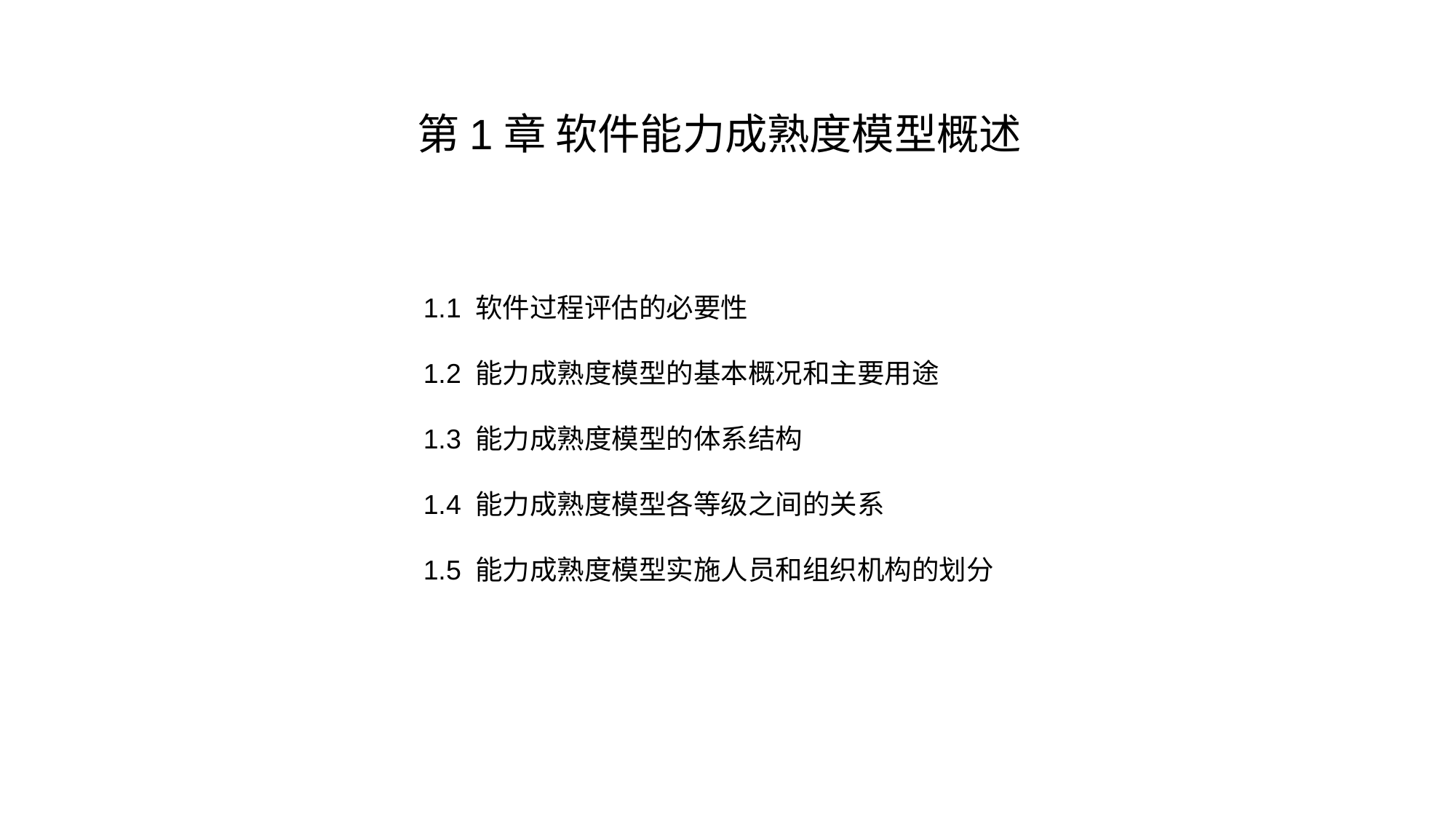

第1章 软件能力成熟度模型概述
1.1 软件过程评估的必要性

1.2 能力成熟度模型的基本概况和主要用途

1.3 能力成熟度模型的体系结构

1.4 能力成熟度模型各等级之间的关系

1.5 能力成熟度模型实施人员和组织机构的划分